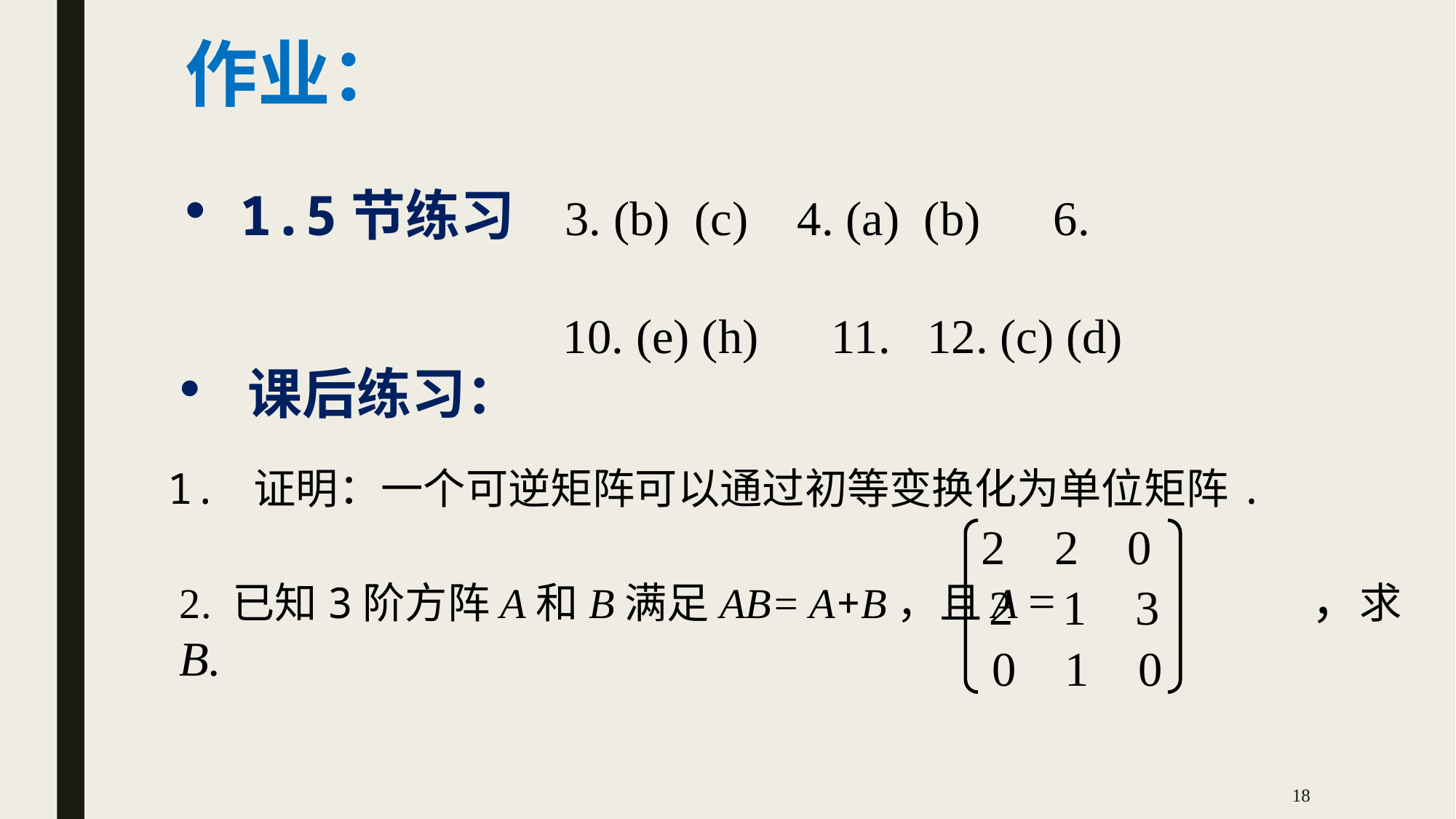

作业：
1.5节练习   3. (b)  (c)    4. (a)  (b)      6.
                               10. (e) (h)      11.   12. (c) (d)
课后练习：
1. 证明：一个可逆矩阵可以通过初等变换化为单位矩阵.
2    2    0

2. 已知3阶方阵A和B满足AB= A+B，且A =                    ，求B.
 2    1    3
 0    1    0
18